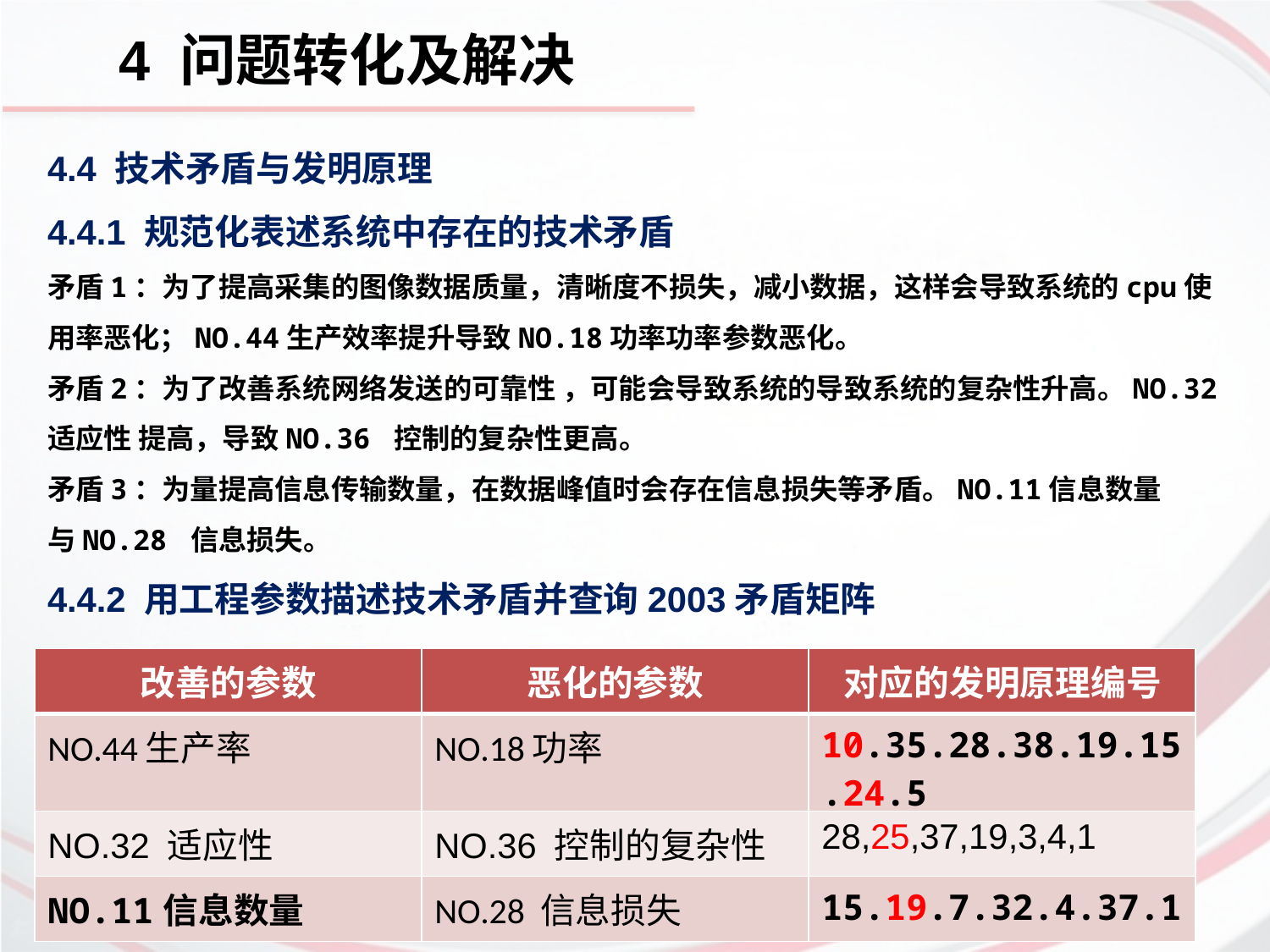

4 问题转化及解决
4.4 技术矛盾与发明原理
4.4.1 规范化表述系统中存在的技术矛盾
矛盾1：为了提高采集的图像数据质量，清晰度不损失，减小数据，这样会导致系统的cpu使用率恶化；NO.44生产效率提升导致NO.18功率功率参数恶化。
矛盾2：为了改善系统网络发送的可靠性 ，可能会导致系统的导致系统的复杂性升高。NO.32 适应性 提高，导致NO.36 控制的复杂性更高。
矛盾3：为量提高信息传输数量，在数据峰值时会存在信息损失等矛盾。NO.11信息数量
与NO.28 信息损失。
4.4.2 用工程参数描述技术矛盾并查询2003矛盾矩阵

| 改善的参数 | 恶化的参数 | 对应的发明原理编号 |
| --- | --- | --- |
| NO.44生产率 | NO.18功率 | 10.35.28.38.19.15.24.5 |
| NO.32 适应性 | NO.36 控制的复杂性 | 28,25,37,19,3,4,1 |
| NO.11信息数量 | NO.28 信息损失 | 15.19.7.32.4.37.1 |
30